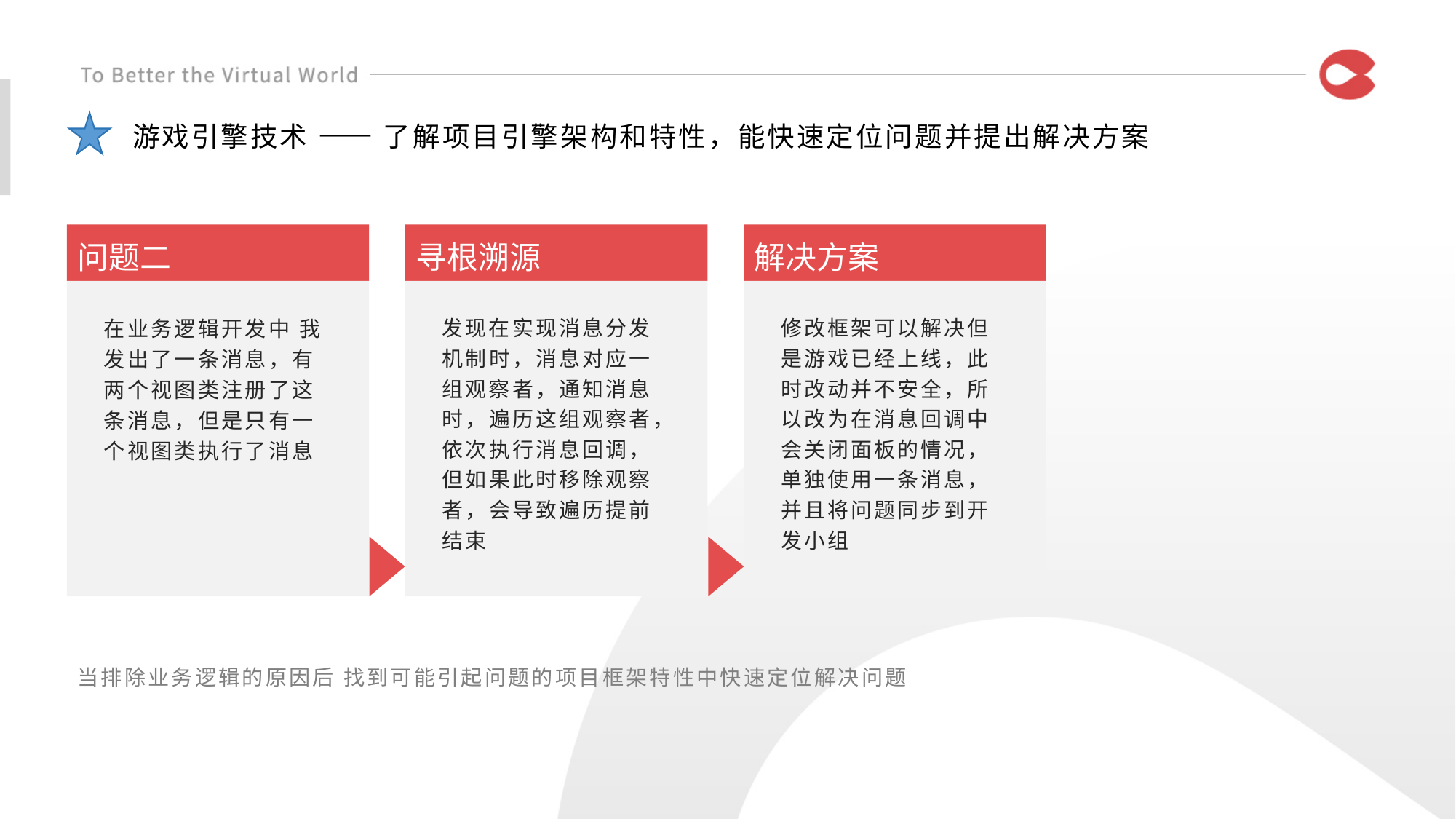

游戏引擎技术 —— 了解项目引擎架构和特性，能快速定位问题并提出解决方案
问题二
寻根溯源
解决方案

在业务逻辑开发中 我发出了一条消息，有两个视图类注册了这条消息，但是只有一个视图类执行了消息
发现在实现消息分发机制时，消息对应一组观察者，通知消息时，遍历这组观察者，依次执行消息回调，但如果此时移除观察者，会导致遍历提前结束
修改框架可以解决但是游戏已经上线，此时改动并不安全，所以改为在消息回调中会关闭面板的情况，单独使用一条消息，并且将问题同步到开发小组

当排除业务逻辑的原因后 找到可能引起问题的项目框架特性中快速定位解决问题